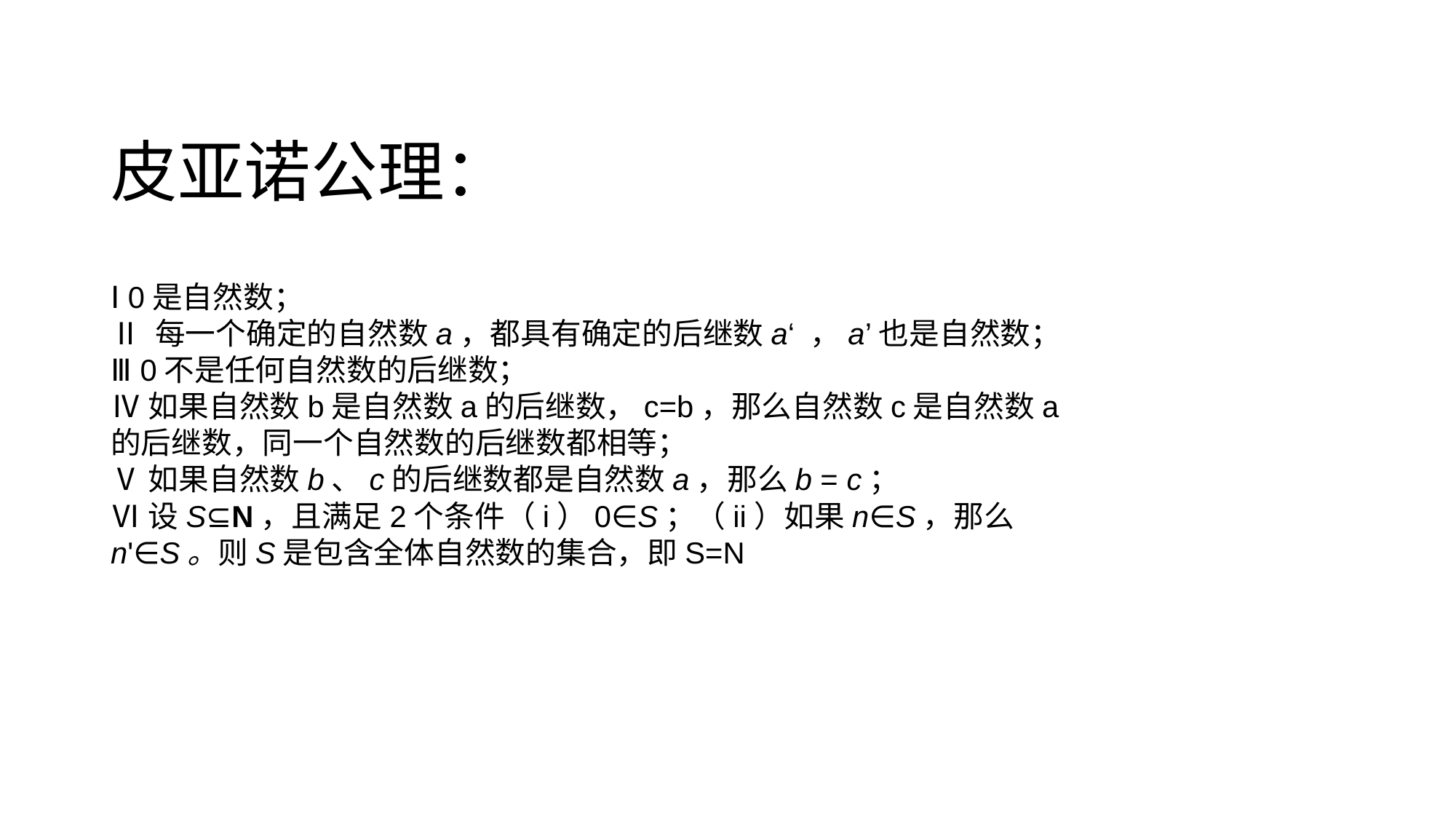

# 皮亚诺公理：
Ⅰ 0是自然数；
Ⅱ 每一个确定的自然数a，都具有确定的后继数a‘ ，a’也是自然数；
Ⅲ 0不是任何自然数的后继数；
Ⅳ如果自然数b是自然数a的后继数，c=b，那么自然数c是自然数a的后继数，同一个自然数的后继数都相等；
Ⅴ如果自然数b、c的后继数都是自然数a，那么b = c；
Ⅵ设S⊆N，且满足2个条件（i）0∈S；（ii）如果n∈S，那么n'∈S。则S是包含全体自然数的集合，即S=N